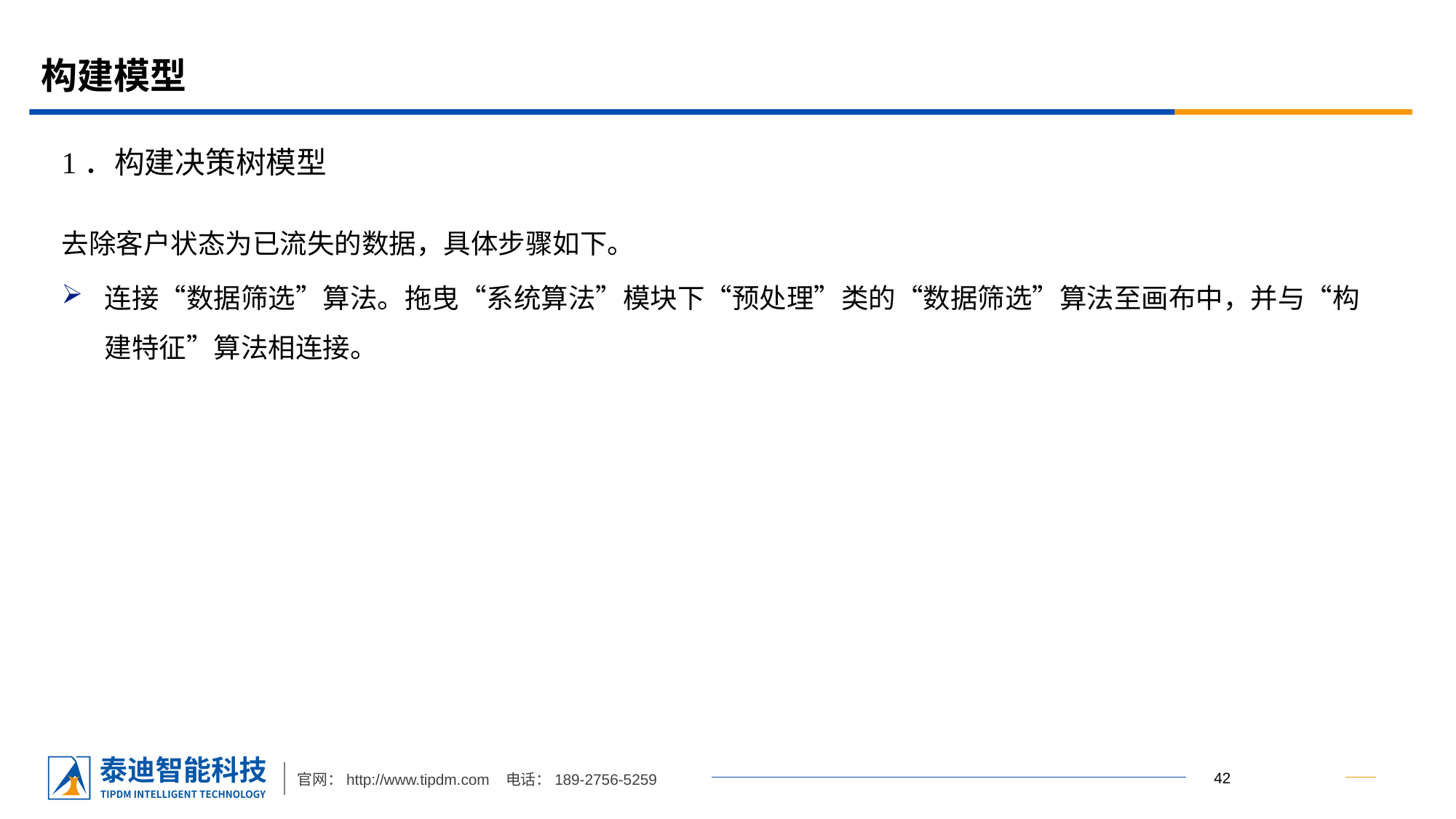

# 构建模型
1．构建决策树模型
去除客户状态为已流失的数据，具体步骤如下。
连接“数据筛选”算法。拖曳“系统算法”模块下“预处理”类的“数据筛选”算法至画布中，并与“构建特征”算法相连接。